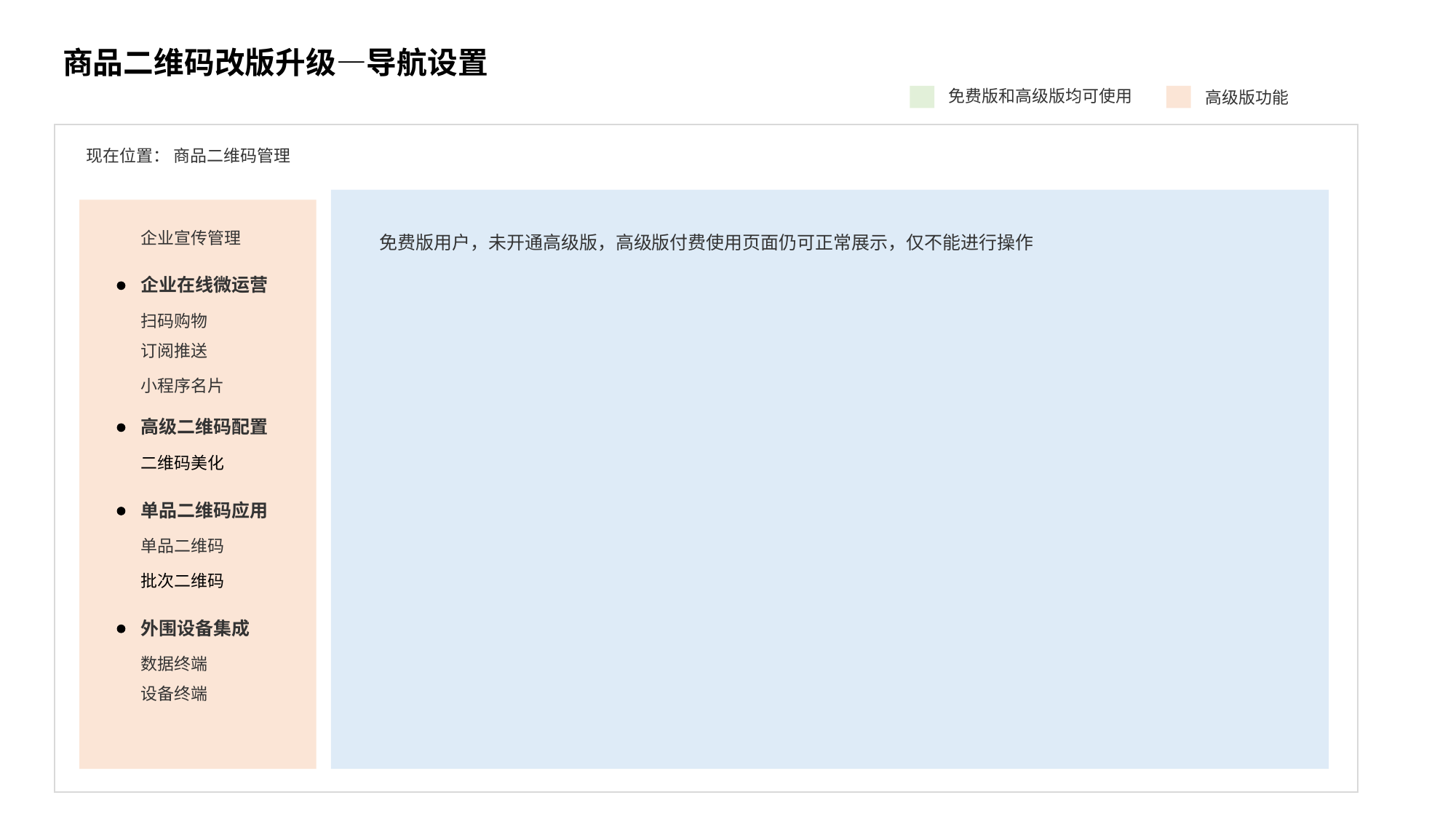

商品二维码改版升级—导航设置
免费版和高级版均可使用
高级版功能

现在位置： 商品二维码管理

企业宣传管理
免费版用户，未开通高级版，高级版付费使用页面仍可正常展示，仅不能进行操作
企业在线微运营

扫码购物
订阅推送
小程序名片
高级二维码配置

二维码美化
单品二维码应用

单品二维码
批次二维码
外围设备集成

数据终端
设备终端